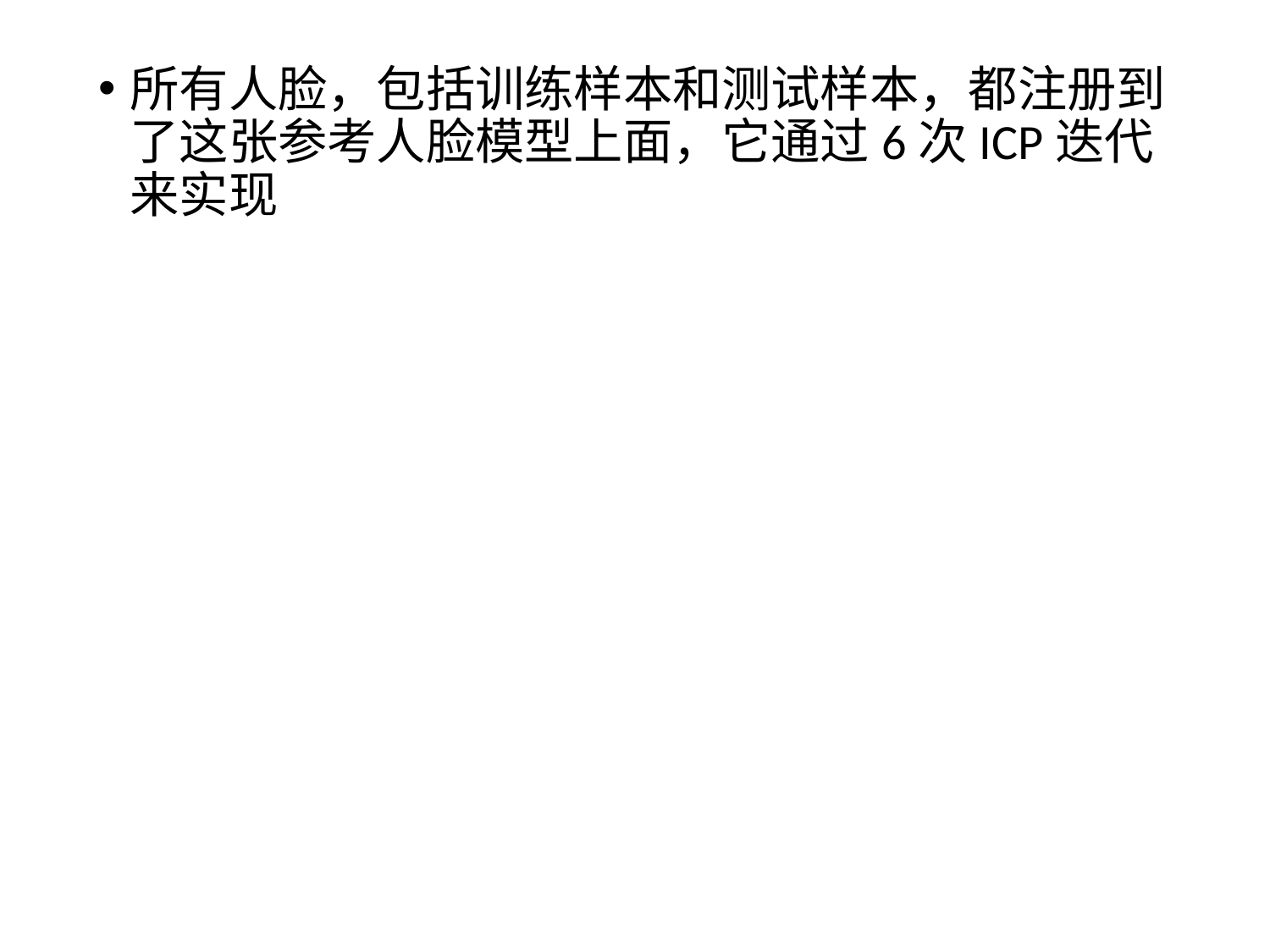

所有人脸，包括训练样本和测试样本，都注册到了这张参考人脸模型上面，它通过6次ICP迭代来实现